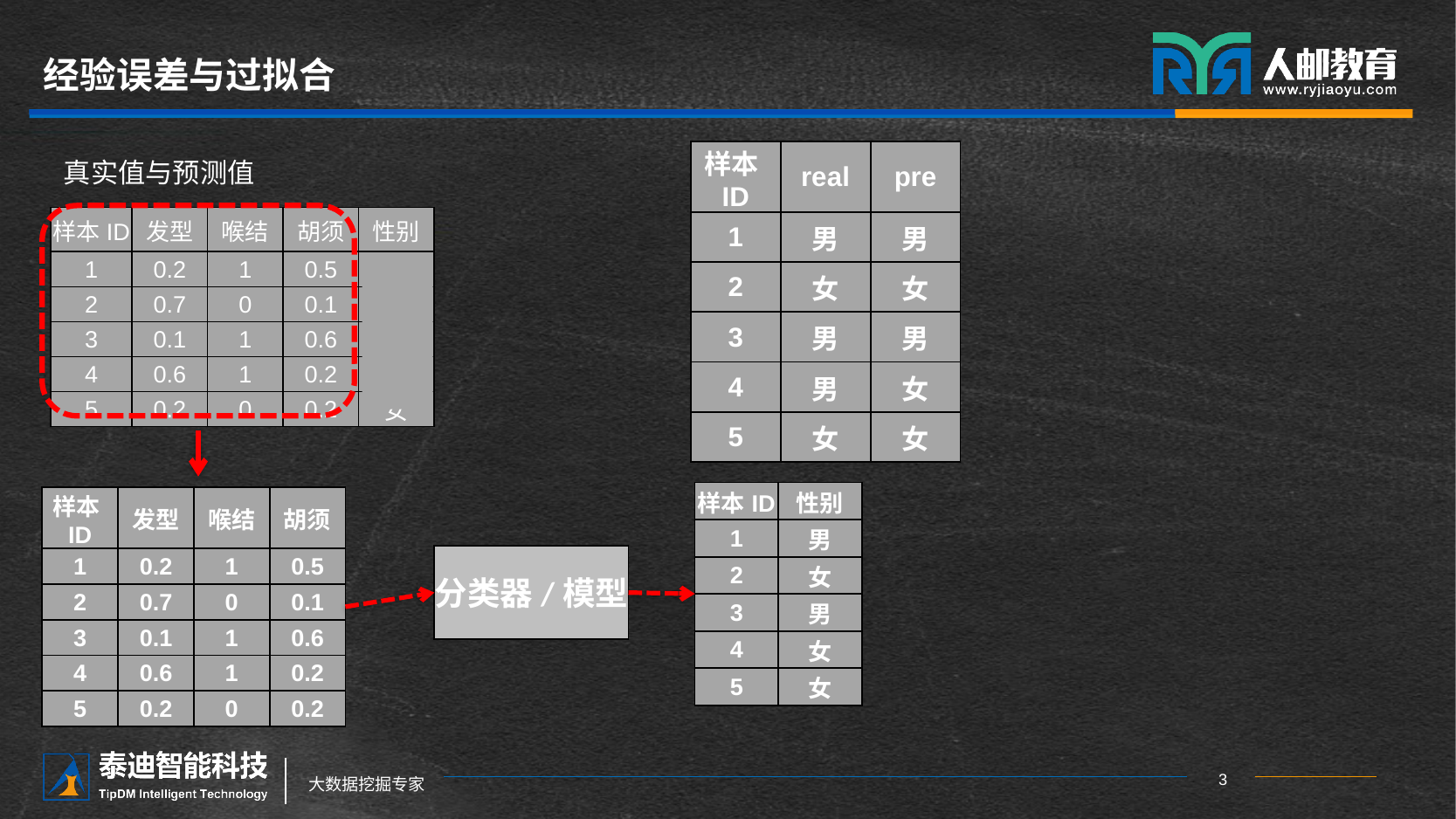

# 经验误差与过拟合
真实值与预测值
| 样本ID | real | pre |
| --- | --- | --- |
| 1 | 男 | 男 |
| 2 | 女 | 女 |
| 3 | 男 | 男 |
| 4 | 男 | 女 |
| 5 | 女 | 女 |

| 样本ID | 发型 | 喉结 | 胡须 | 性别 |
| --- | --- | --- | --- | --- |
| 1 | 0.2 | 1 | 0.5 | 男 |
| 2 | 0.7 | 0 | 0.1 | 女 |
| 3 | 0.1 | 1 | 0.6 | 男 |
| 4 | 0.6 | 1 | 0.2 | 男 |
| 5 | 0.2 | 0 | 0.2 | 女 |

| 样本ID | 性别 |
| --- | --- |
| 1 | 男 |
| 2 | 女 |
| 3 | 男 |
| 4 | 女 |
| 5 | 女 |
| 样本ID | 发型 | 喉结 | 胡须 |
| --- | --- | --- | --- |
| 1 | 0.2 | 1 | 0.5 |
| 2 | 0.7 | 0 | 0.1 |
| 3 | 0.1 | 1 | 0.6 |
| 4 | 0.6 | 1 | 0.2 |
| 5 | 0.2 | 0 | 0.2 |
分类器/模型